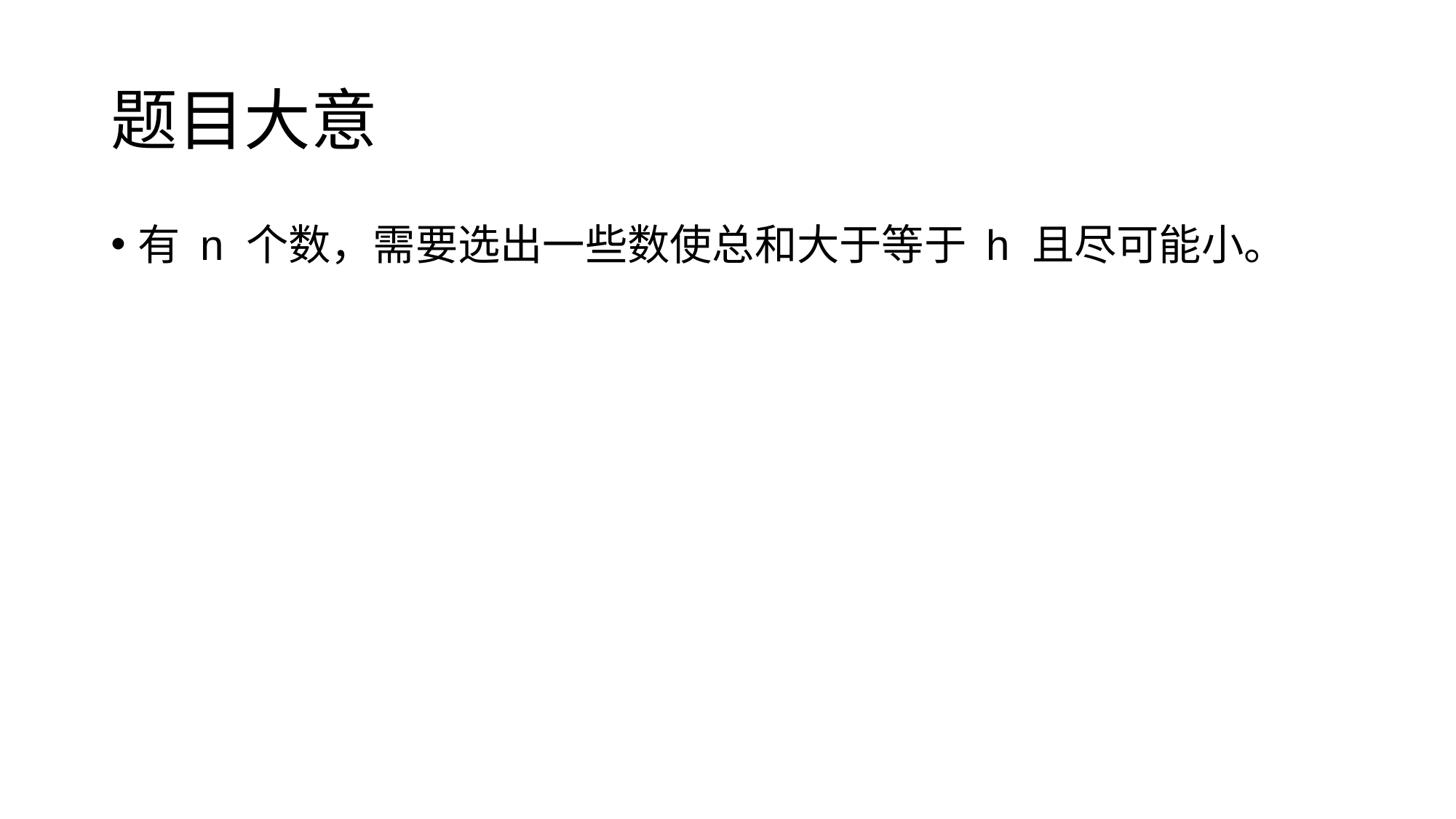

# 题目大意
有 n 个数，需要选出一些数使总和大于等于 h 且尽可能小。